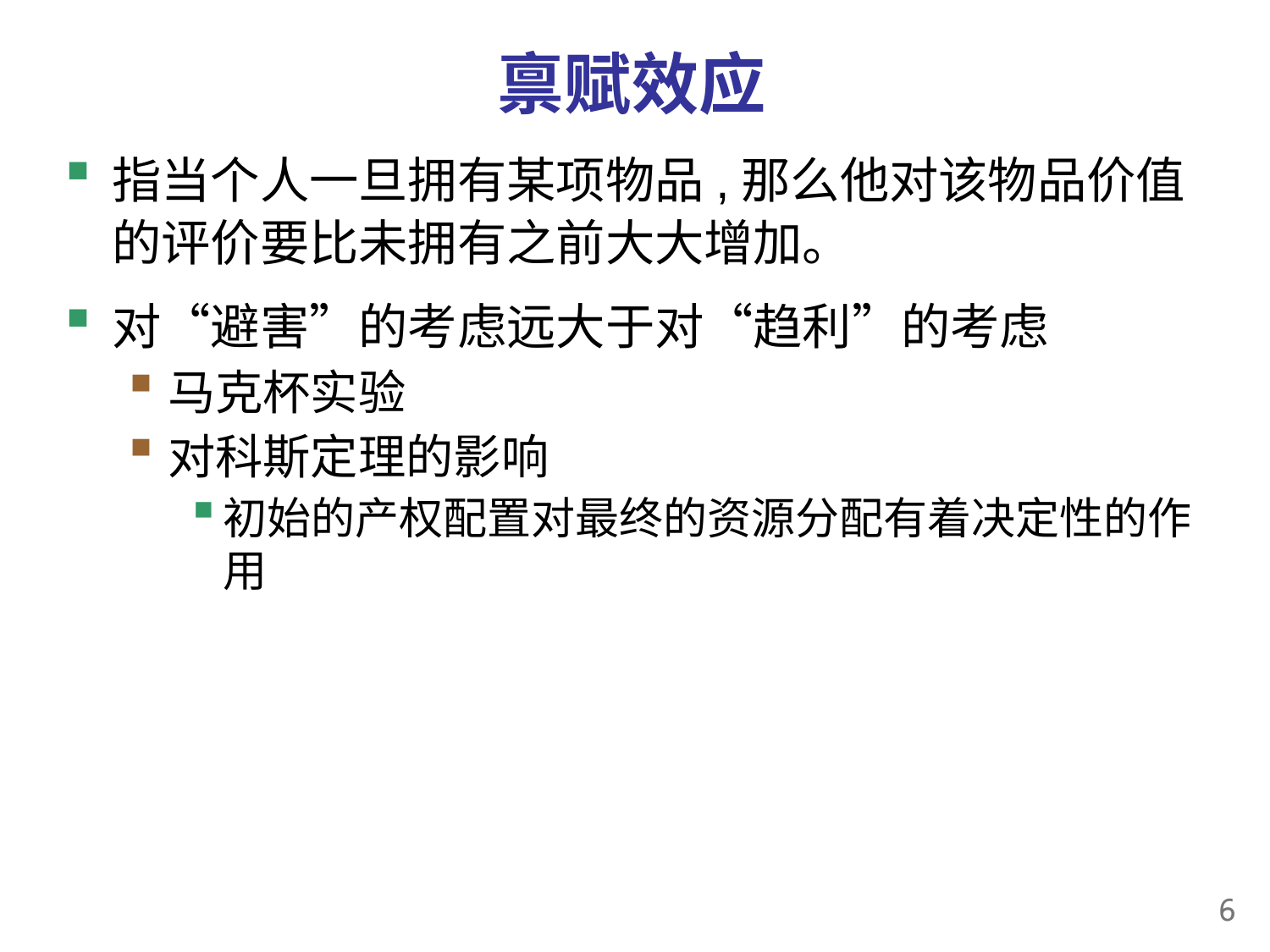

# 禀赋效应
指当个人一旦拥有某项物品,那么他对该物品价值的评价要比未拥有之前大大增加。
对“避害”的考虑远大于对“趋利”的考虑
马克杯实验
对科斯定理的影响
初始的产权配置对最终的资源分配有着决定性的作用
6